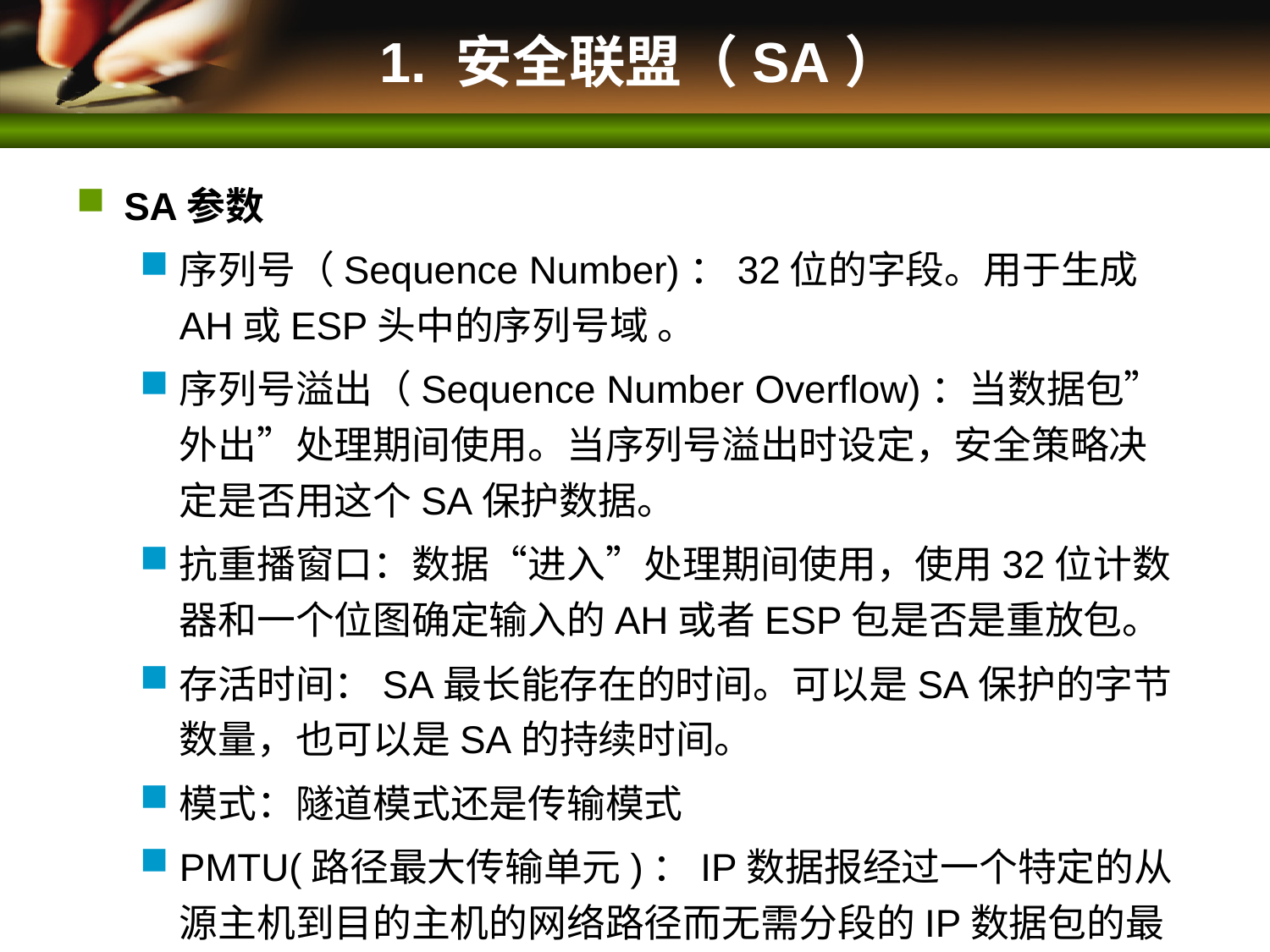

# 1. 安全联盟（SA）
SA参数
序列号（Sequence Number)：32位的字段。用于生成AH或ESP头中的序列号域 。
序列号溢出（Sequence Number Overflow)：当数据包”外出”处理期间使用。当序列号溢出时设定，安全策略决定是否用这个SA保护数据。
抗重播窗口：数据“进入”处理期间使用，使用32位计数器和一个位图确定输入的AH或者ESP包是否是重放包。
存活时间：SA最长能存在的时间。可以是SA保护的字节数量，也可以是SA的持续时间。
模式：隧道模式还是传输模式
PMTU(路径最大传输单元)：IP数据报经过一个特定的从源主机到目的主机的网络路径而无需分段的IP数据包的最大值。